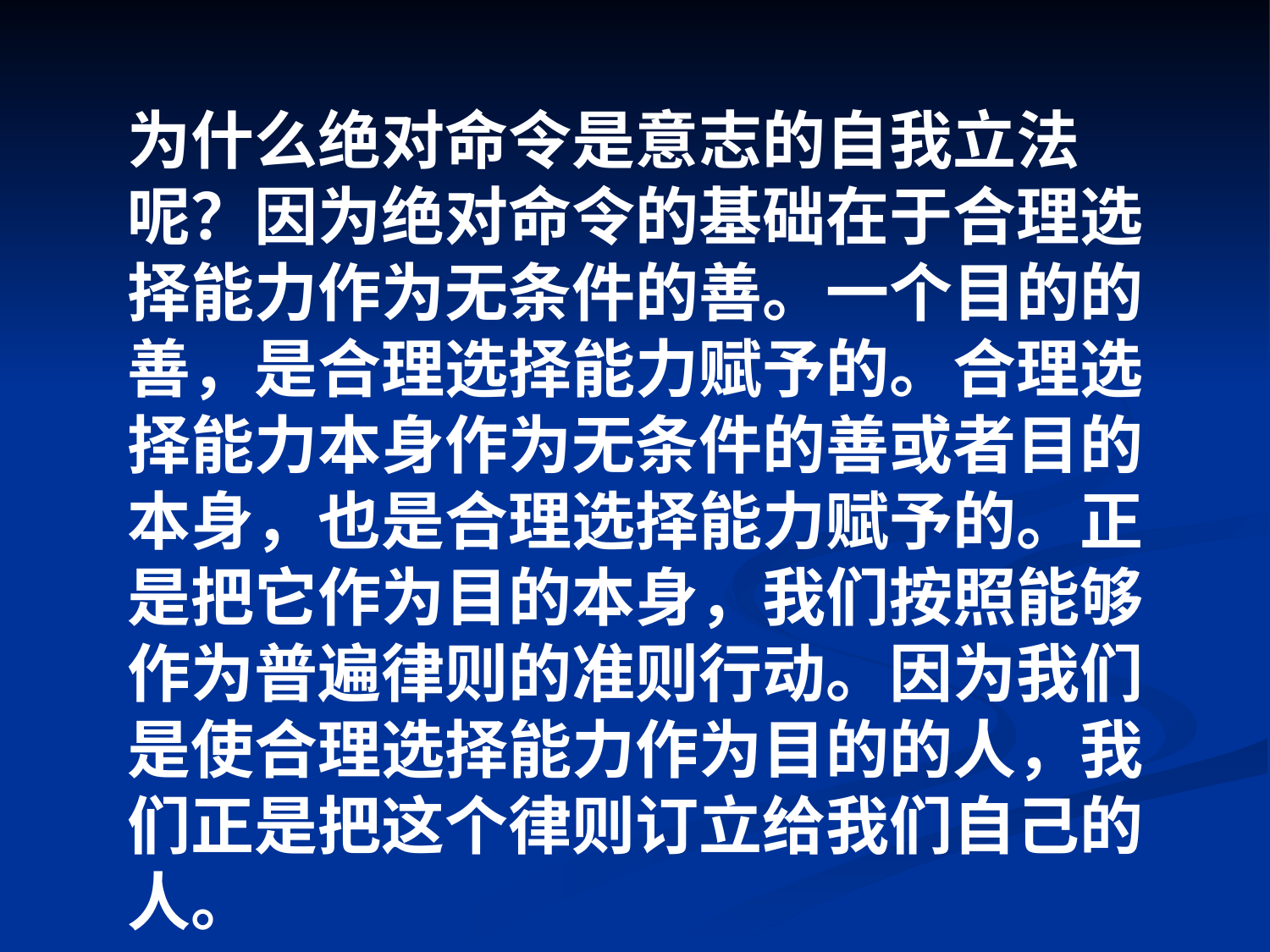

为什么绝对命令是意志的自我立法呢？因为绝对命令的基础在于合理选择能力作为无条件的善。一个目的的善，是合理选择能力赋予的。合理选择能力本身作为无条件的善或者目的本身，也是合理选择能力赋予的。正是把它作为目的本身，我们按照能够作为普遍律则的准则行动。因为我们是使合理选择能力作为目的的人，我们正是把这个律则订立给我们自己的人。